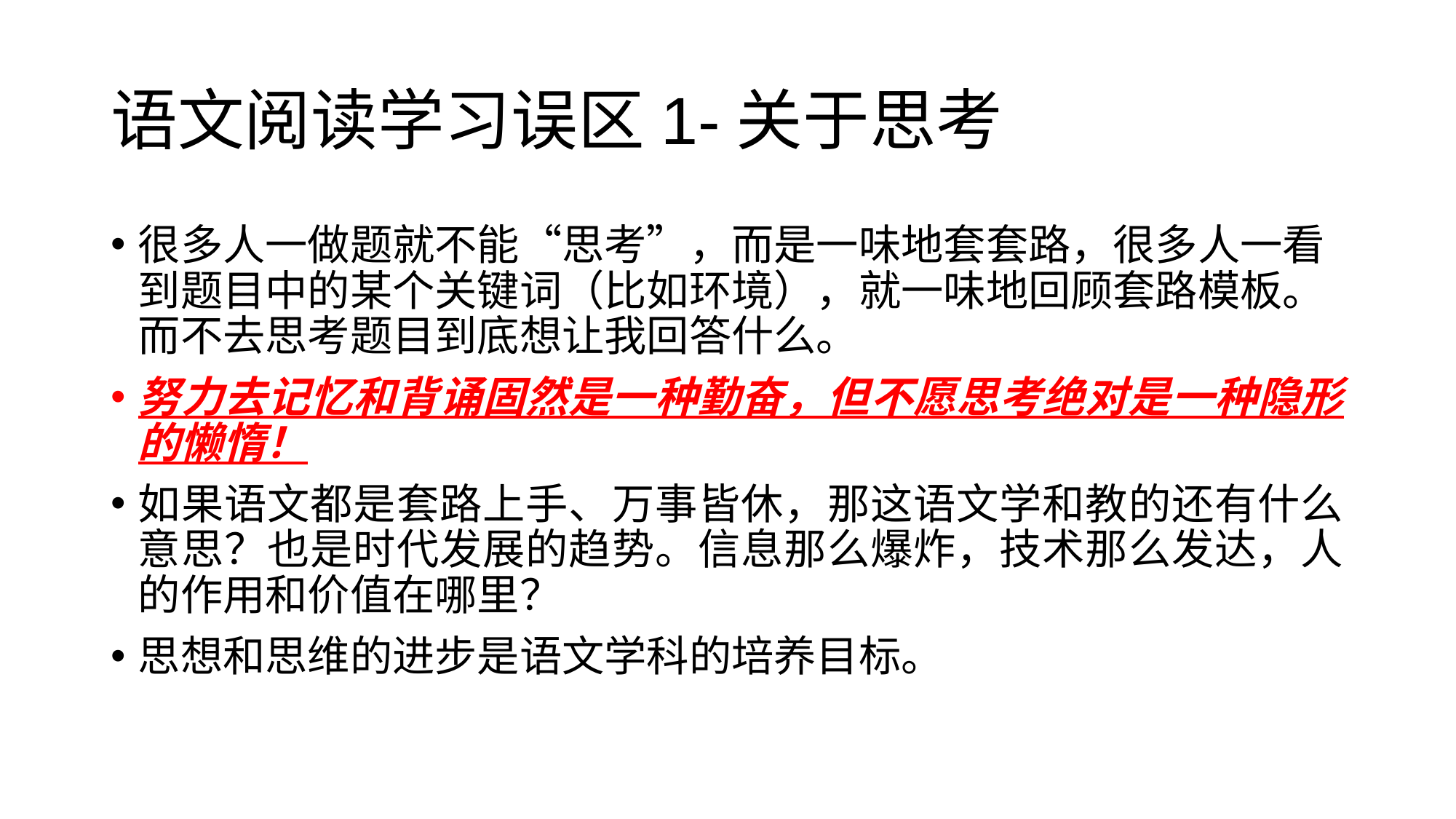

# 语文阅读学习误区1-关于思考
很多人一做题就不能“思考”，而是一味地套套路，很多人一看到题目中的某个关键词（比如环境），就一味地回顾套路模板。而不去思考题目到底想让我回答什么。
努力去记忆和背诵固然是一种勤奋，但不愿思考绝对是一种隐形的懒惰！
如果语文都是套路上手、万事皆休，那这语文学和教的还有什么意思？也是时代发展的趋势。信息那么爆炸，技术那么发达，人的作用和价值在哪里？
思想和思维的进步是语文学科的培养目标。